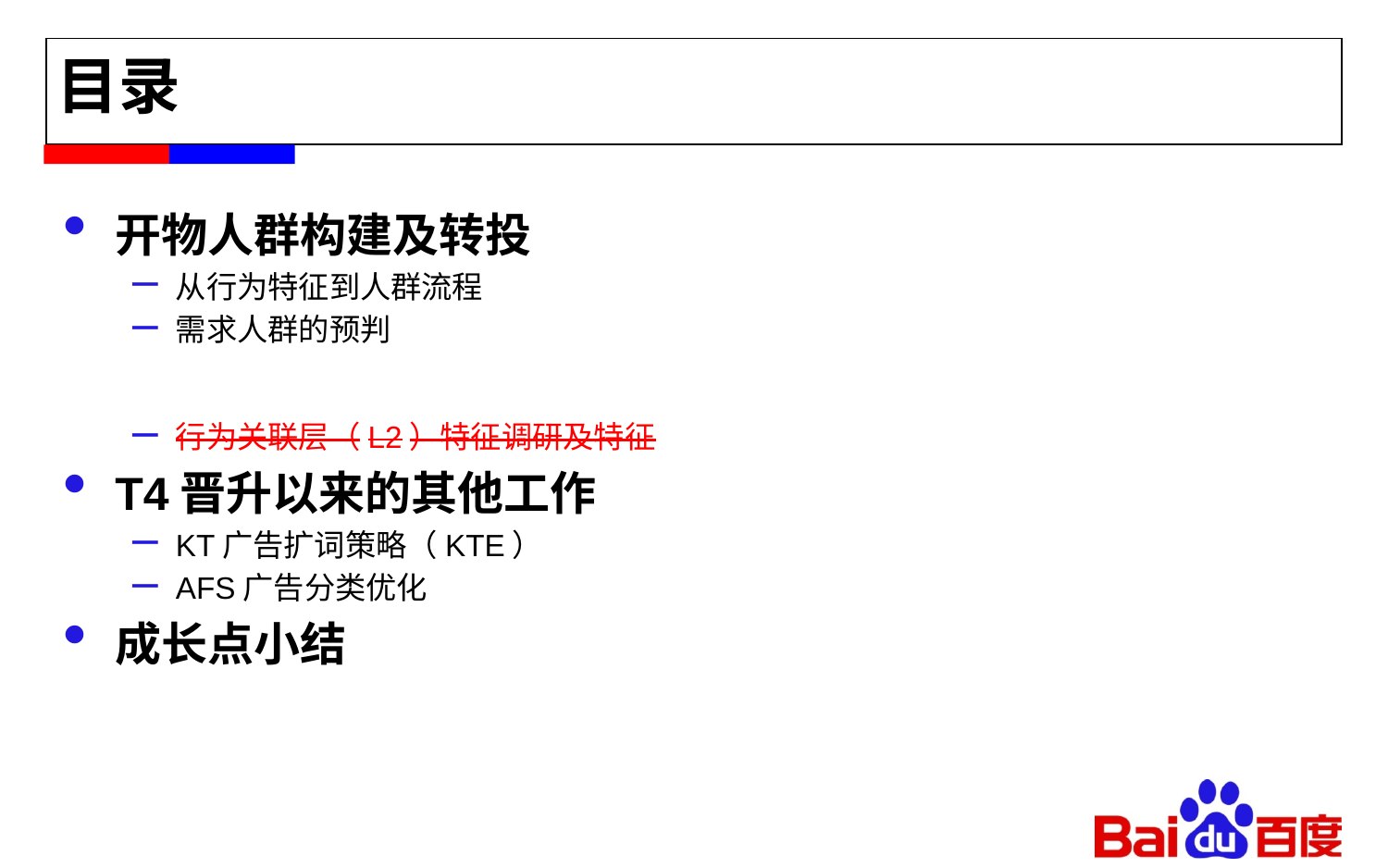

目录
开物人群构建及转投
从行为特征到人群流程
需求人群的预判

行为关联层（L2）特征调研及特征
T4晋升以来的其他工作
KT广告扩词策略（KTE）
AFS广告分类优化
成长点小结